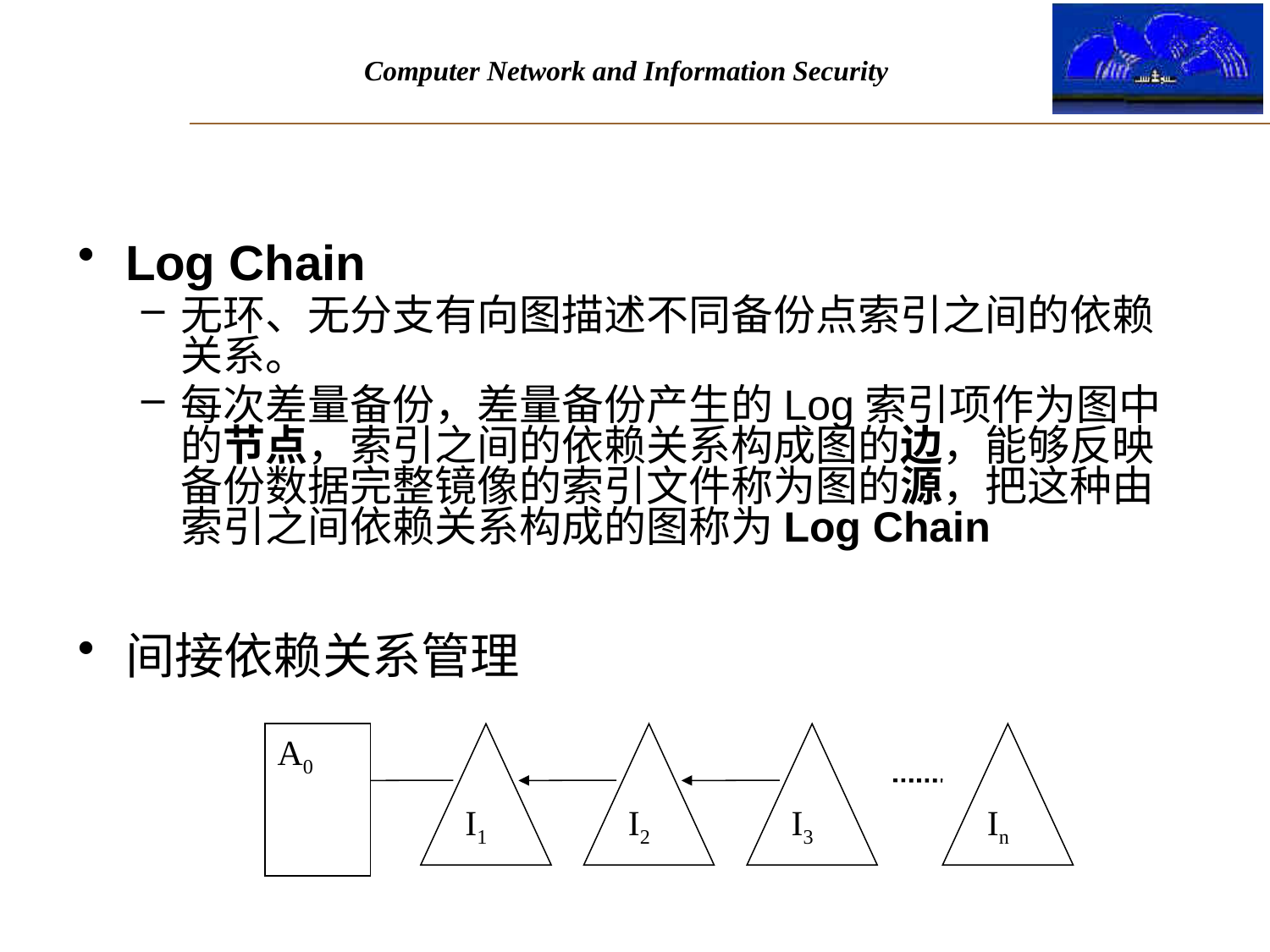

#
Log Chain
无环、无分支有向图描述不同备份点索引之间的依赖关系。
每次差量备份，差量备份产生的Log索引项作为图中的节点，索引之间的依赖关系构成图的边，能够反映备份数据完整镜像的索引文件称为图的源，把这种由索引之间依赖关系构成的图称为Log Chain

间接依赖关系管理
A0
I1
I2
I3
In